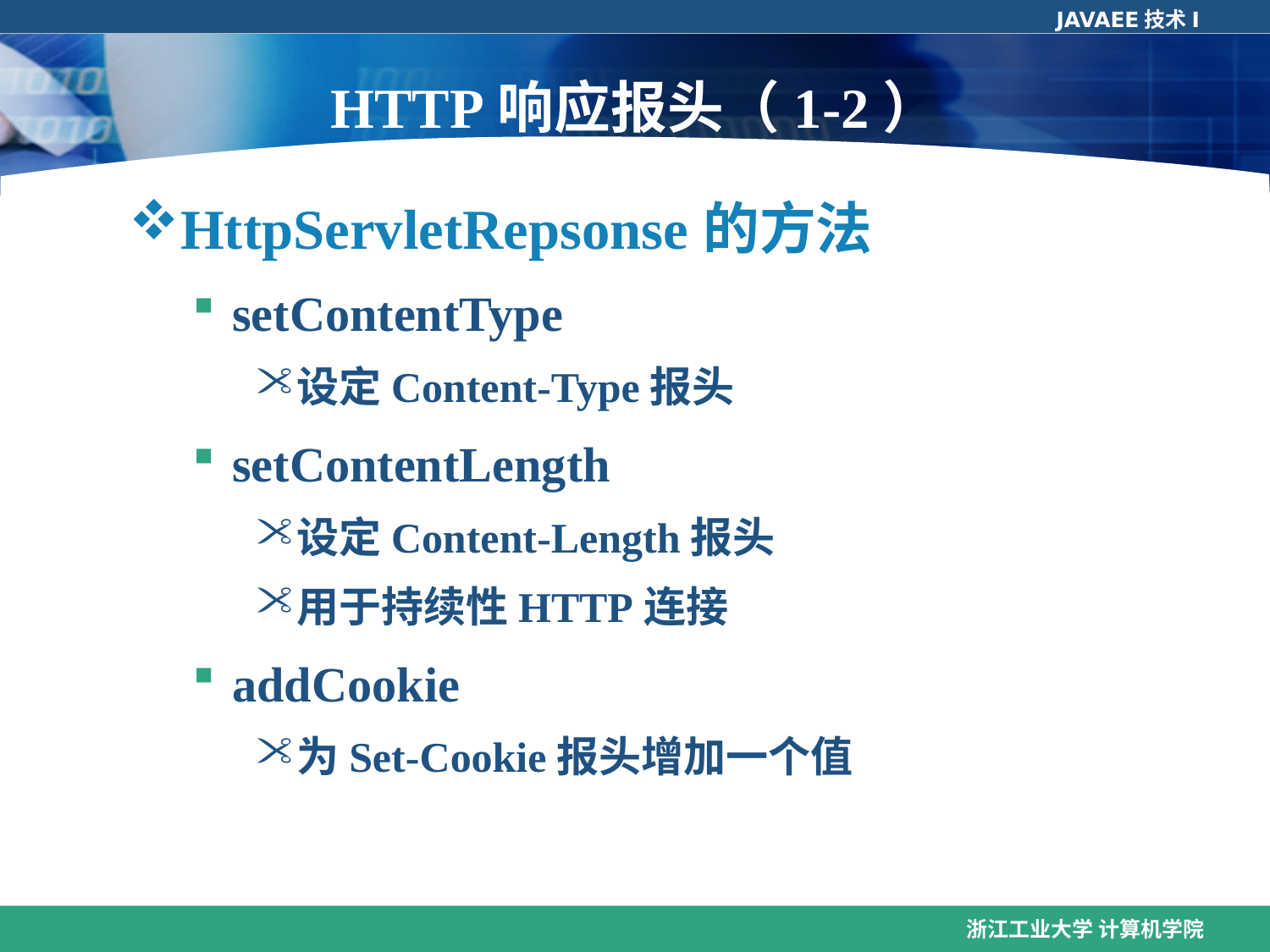

HTTP响应报头（1-2）
HttpServletRepsonse的方法
setContentType
设定Content-Type报头
setContentLength
设定Content-Length报头
用于持续性HTTP连接
addCookie
为Set-Cookie报头增加一个值